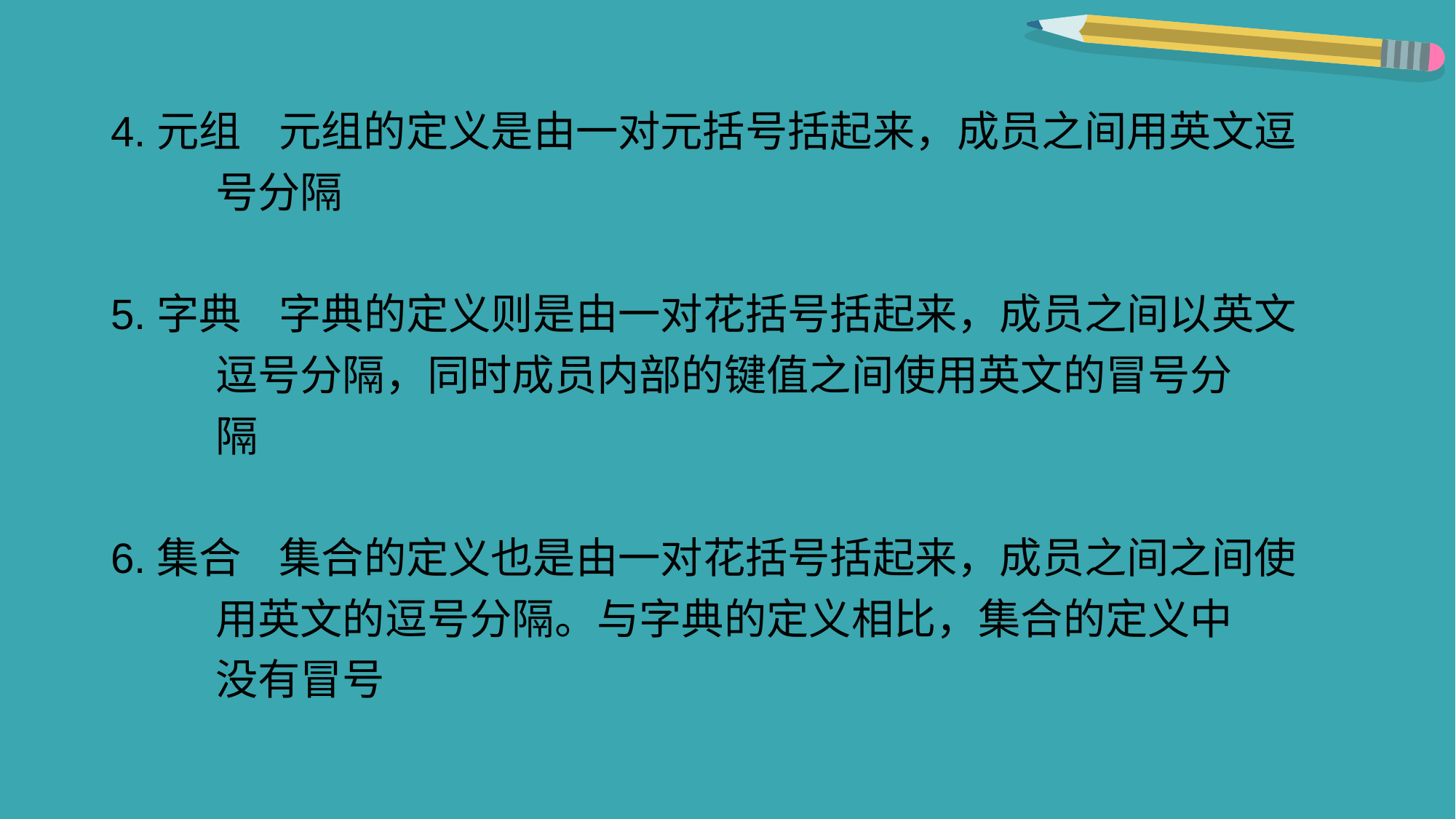

4.元组    元组的定义是由一对元括号括起来，成员之间用英文逗
          号分隔

5.字典    字典的定义则是由一对花括号括起来，成员之间以英文
          逗号分隔，同时成员内部的键值之间使用英文的冒号分
          隔

6.集合    集合的定义也是由一对花括号括起来，成员之间之间使
          用英文的逗号分隔。与字典的定义相比，集合的定义中
          没有冒号